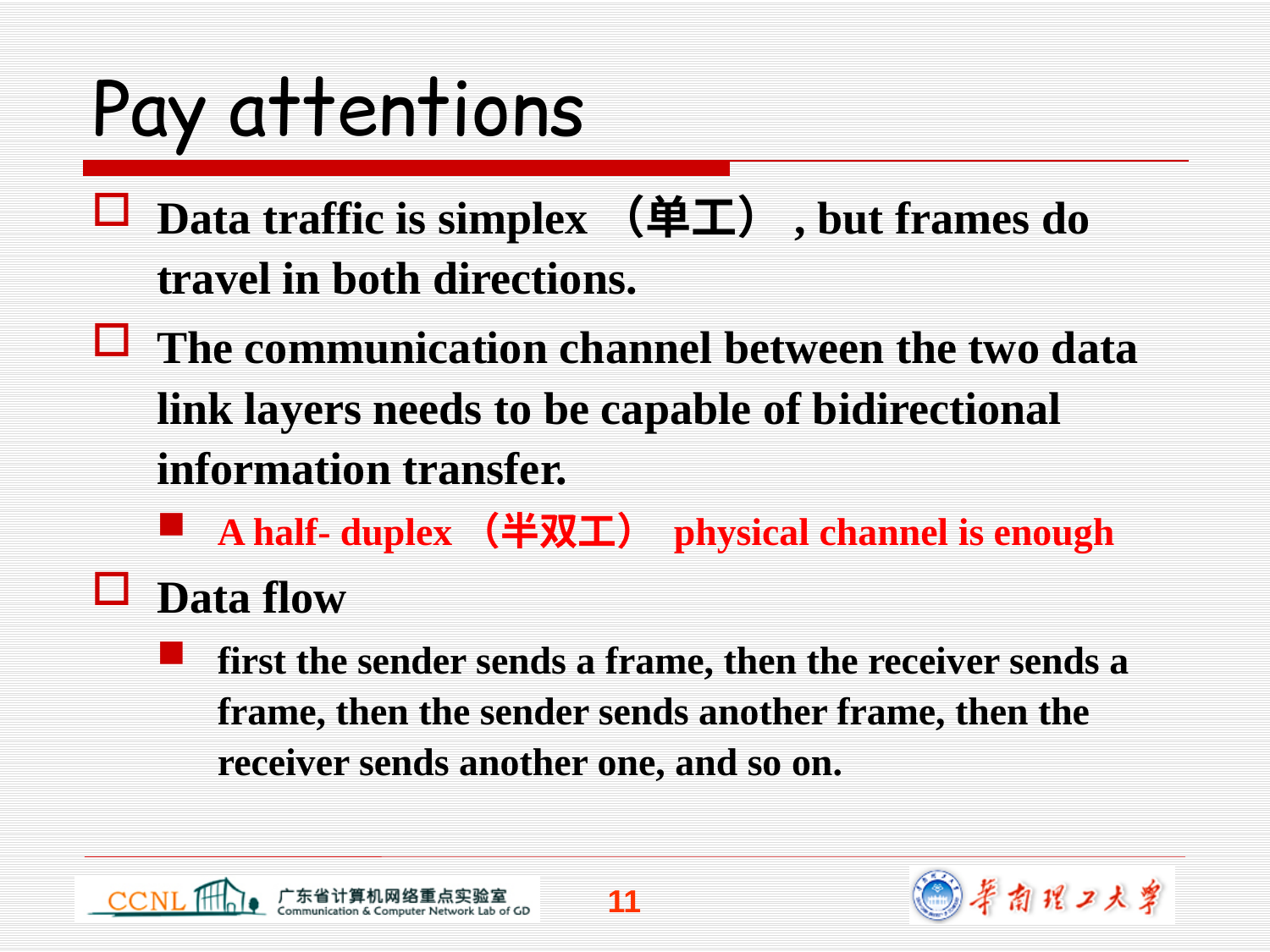

# Pay attentions
Data traffic is simplex（单工）, but frames do travel in both directions.
The communication channel between the two data link layers needs to be capable of bidirectional information transfer.
A half- duplex（半双工） physical channel is enough
Data flow
first the sender sends a frame, then the receiver sends a frame, then the sender sends another frame, then the receiver sends another one, and so on.